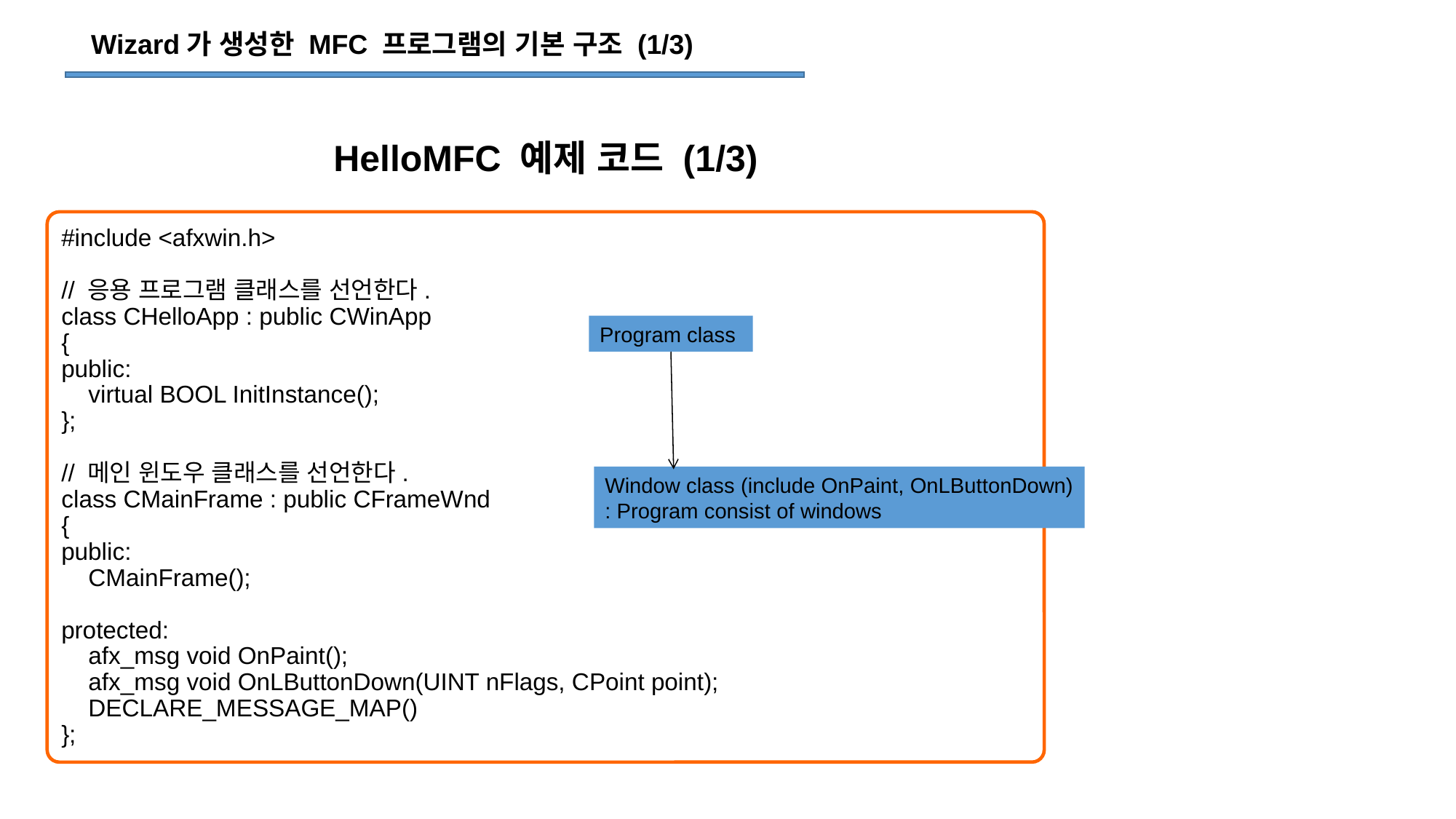

Wizard가 생성한 MFC 프로그램의 기본 구조 (1/3)

HelloMFC 예제 코드 (1/3)

#include <afxwin.h>

// 응용 프로그램 클래스를 선언한다.
class CHelloApp : public CWinApp
{
public:
    virtual BOOL InitInstance();
};

// 메인 윈도우 클래스를 선언한다.
class CMainFrame : public CFrameWnd
{
public:
    CMainFrame();

protected:
    afx_msg void OnPaint();
    afx_msg void OnLButtonDown(UINT nFlags, CPoint point);
    DECLARE_MESSAGE_MAP()
};
Program class
Window class (include OnPaint, OnLButtonDown)
: Program consist of windows